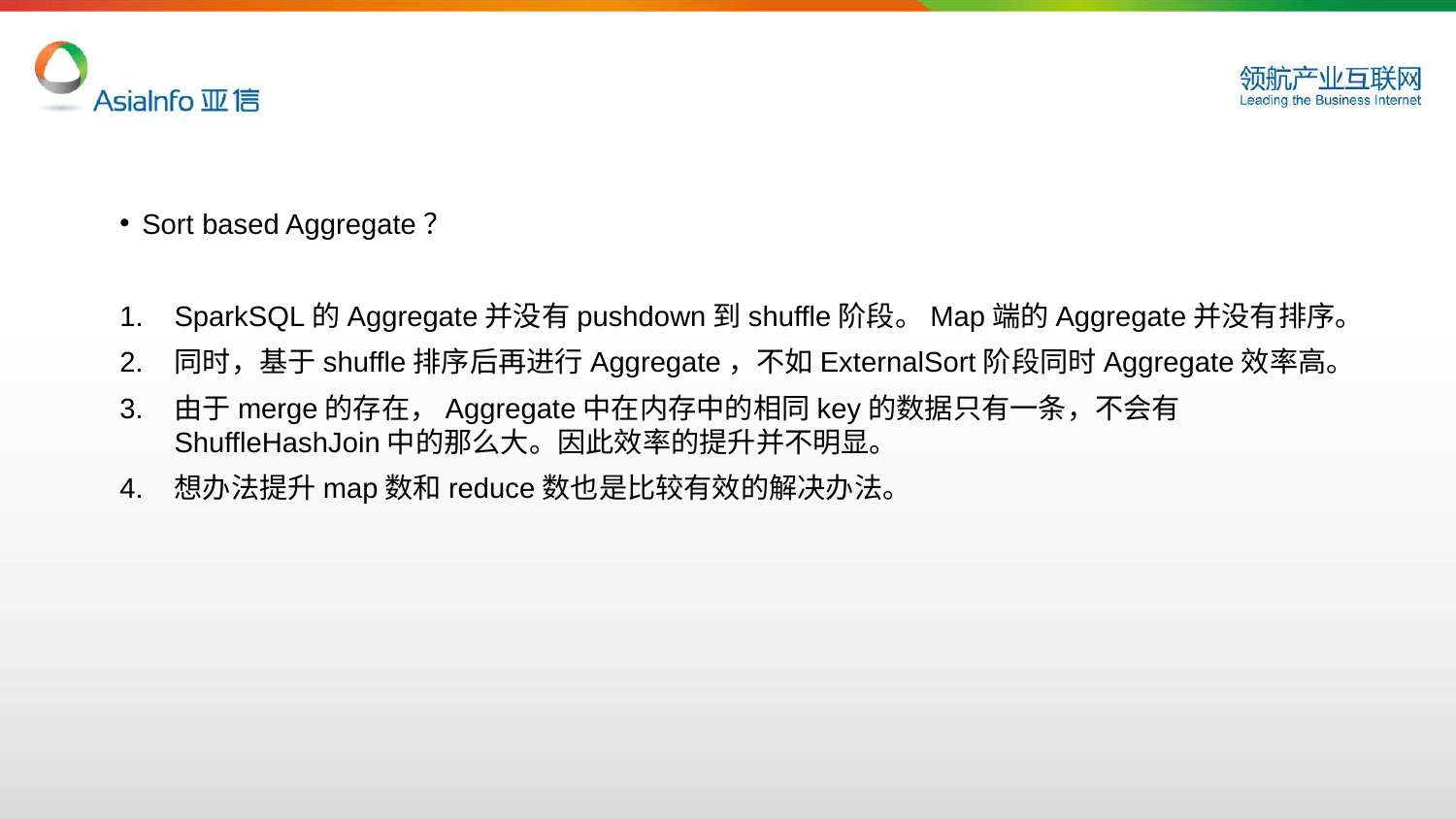

#
Sort based Aggregate？

SparkSQL的Aggregate并没有pushdown到shuffle阶段。Map端的Aggregate并没有排序。
同时，基于shuffle排序后再进行Aggregate，不如ExternalSort阶段同时Aggregate效率高。
由于merge的存在，Aggregate中在内存中的相同key的数据只有一条，不会有ShuffleHashJoin中的那么大。因此效率的提升并不明显。
想办法提升map数和reduce数也是比较有效的解决办法。